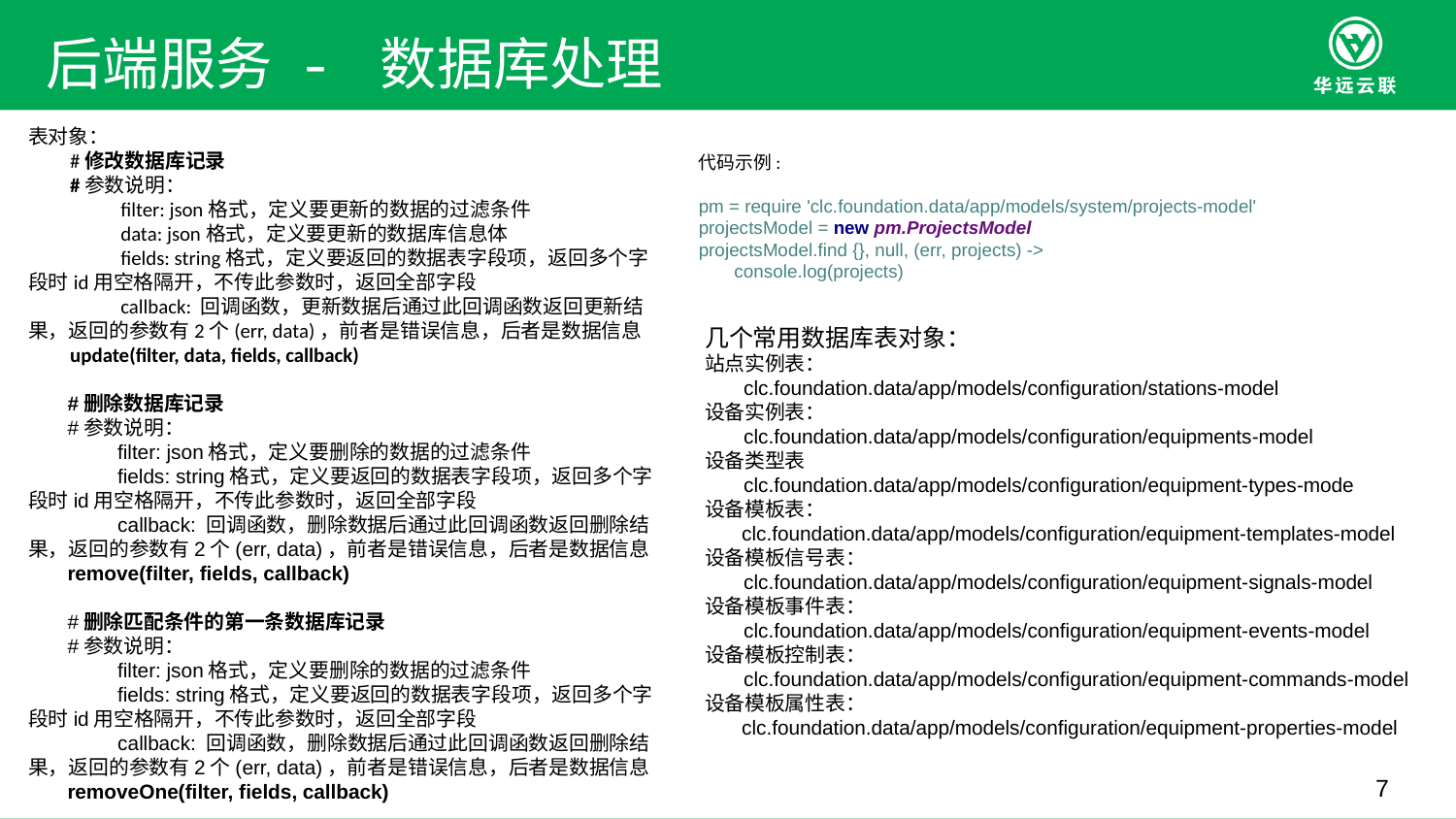

后端服务 - 数据库处理
表对象：          #修改数据库记录         #参数说明：                    filter: json格式，定义要更新的数据的过滤条件                    data: json格式，定义要更新的数据库信息体                    fields: string格式，定义要返回的数据表字段项，返回多个字段时id用空格隔开，不传此参数时，返回全部字段                    callback: 回调函数，更新数据后通过此回调函数返回更新结果，返回的参数有2个(err, data)，前者是错误信息，后者是数据信息
         update(filter, data, fields, callback)

       #删除数据库记录
       #参数说明：
                filter: json格式，定义要删除的数据的过滤条件
                fields: string格式，定义要返回的数据表字段项，返回多个字段时id用空格隔开，不传此参数时，返回全部字段
                callback: 回调函数，删除数据后通过此回调函数返回删除结果，返回的参数有2个(err, data)，前者是错误信息，后者是数据信息
       remove(filter, fields, callback)

       #删除匹配条件的第一条数据库记录
       #参数说明：
                filter: json格式，定义要删除的数据的过滤条件
                fields: string格式，定义要返回的数据表字段项，返回多个字段时id用空格隔开，不传此参数时，返回全部字段
                callback: 回调函数，删除数据后通过此回调函数返回删除结果，返回的参数有2个(err, data)，前者是错误信息，后者是数据信息
       removeOne(filter, fields, callback)
代码示例:

pm = require 'clc.foundation.data/app/models/system/projects-model'
projectsModel = new pm.ProjectsModel
projectsModel.find {}, null, (err, projects) ->
       console.log(projects)
几个常用数据库表对象：
站点实例表：
       clc.foundation.data/app/models/configuration/stations-model
设备实例表：
       clc.foundation.data/app/models/configuration/equipments-model
设备类型表
       clc.foundation.data/app/models/configuration/equipment-types-mode
设备模板表：
       clc.foundation.data/app/models/configuration/equipment-templates-model
设备模板信号表：
       clc.foundation.data/app/models/configuration/equipment-signals-model
设备模板事件表：
       clc.foundation.data/app/models/configuration/equipment-events-model
设备模板控制表：
       clc.foundation.data/app/models/configuration/equipment-commands-model
设备模板属性表：
       clc.foundation.data/app/models/configuration/equipment-properties-model